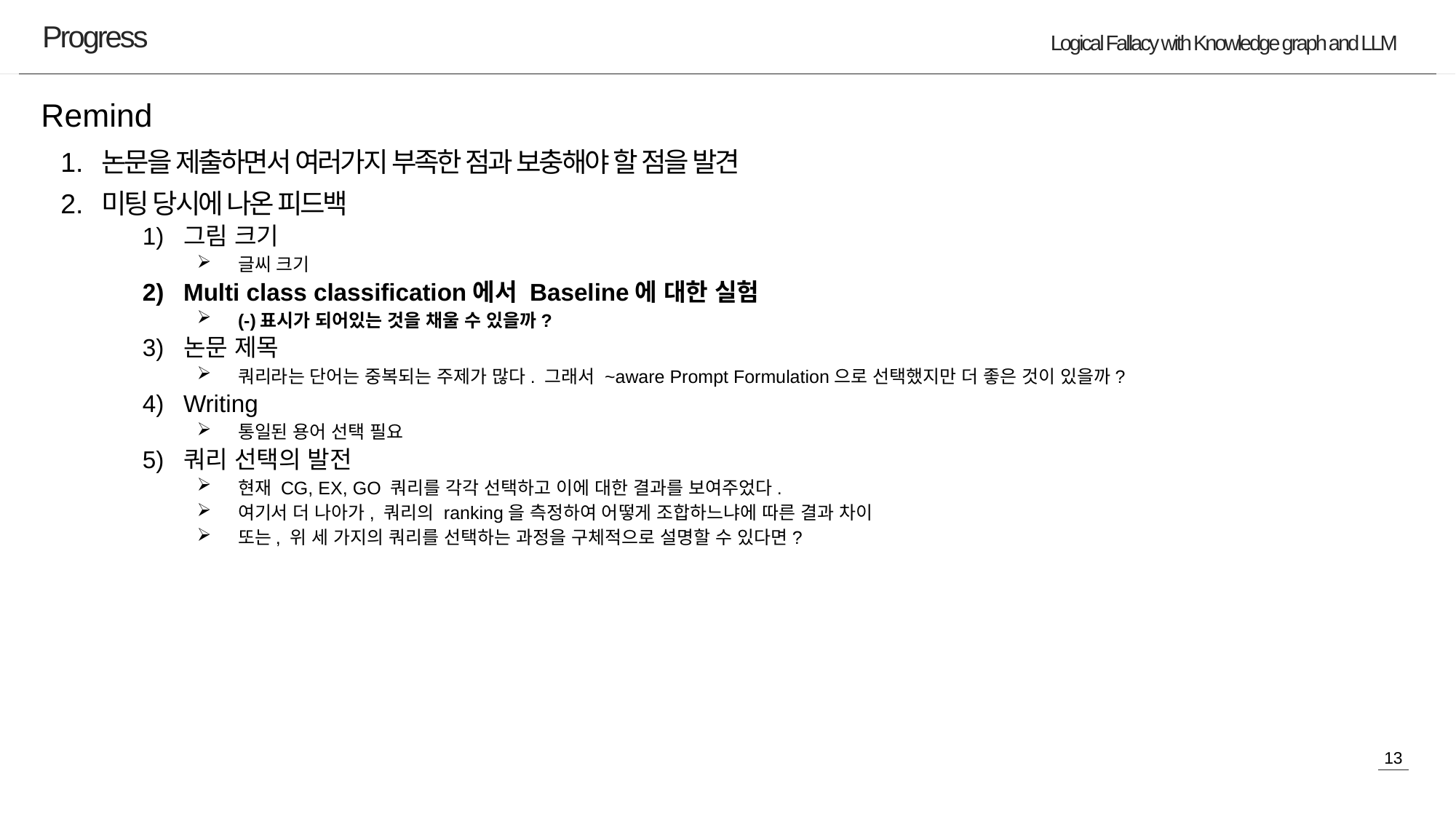

Progress
Remind
논문을 제출하면서 여러가지 부족한 점과 보충해야 할 점을 발견
미팅 당시에 나온 피드백
그림 크기
글씨 크기
Multi class classification에서 Baseline에 대한 실험
(-)표시가 되어있는 것을 채울 수 있을까?
논문 제목
쿼리라는 단어는 중복되는 주제가 많다. 그래서 ~aware Prompt Formulation으로 선택했지만 더 좋은 것이 있을까?
Writing
통일된 용어 선택 필요
쿼리 선택의 발전
현재 CG, EX, GO 쿼리를 각각 선택하고 이에 대한 결과를 보여주었다.
여기서 더 나아가, 쿼리의 ranking을 측정하여 어떻게 조합하느냐에 따른 결과 차이
또는, 위 세 가지의 쿼리를 선택하는 과정을 구체적으로 설명할 수 있다면?